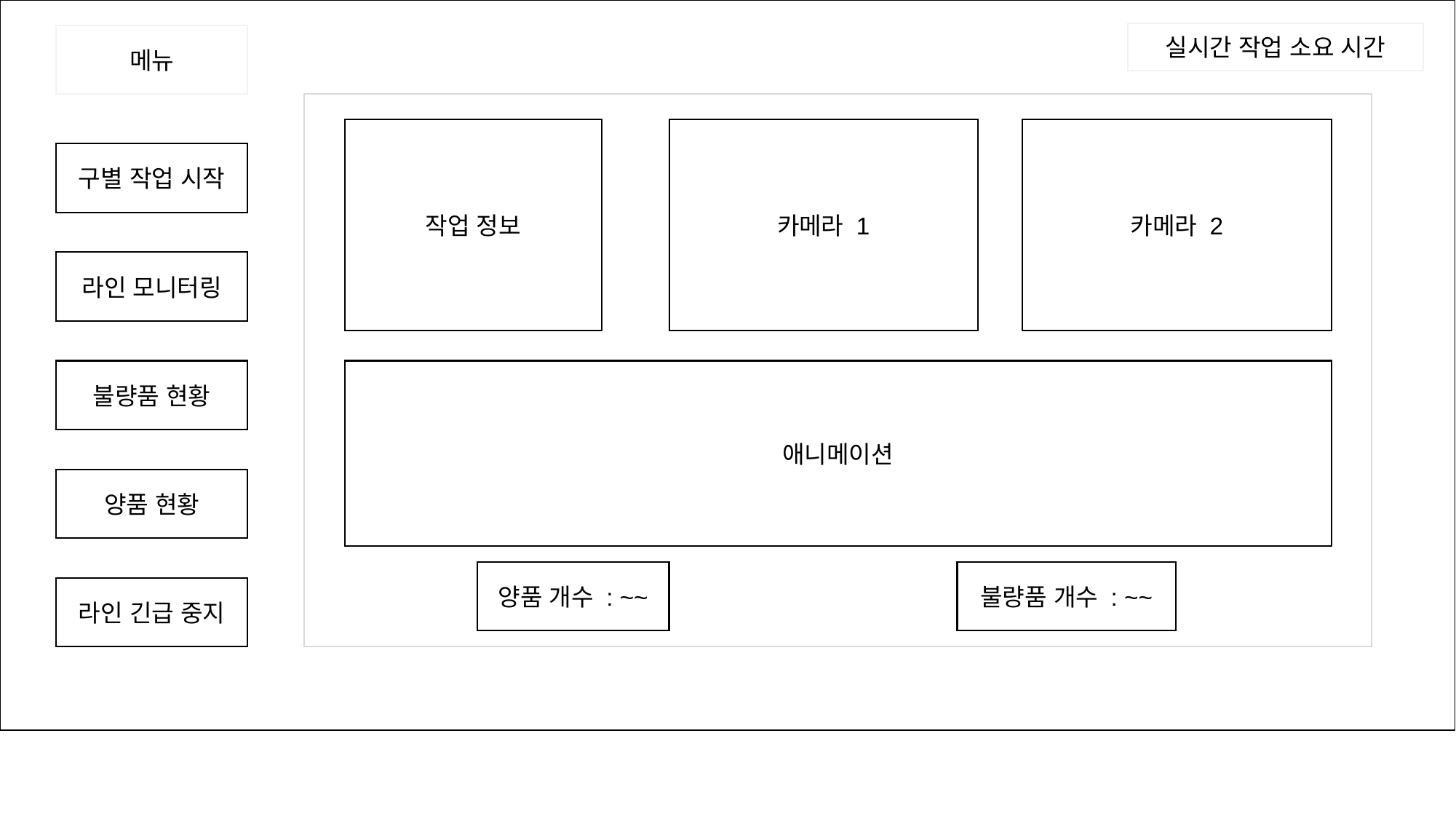

실시간 작업 소요 시간
메뉴

작업 정보
카메라 1
카메라 2
구별 작업 시작
라인 모니터링
불량품 현황
애니메이션
양품 현황
양품 개수 : ~~
불량품 개수 : ~~
라인 긴급 중지